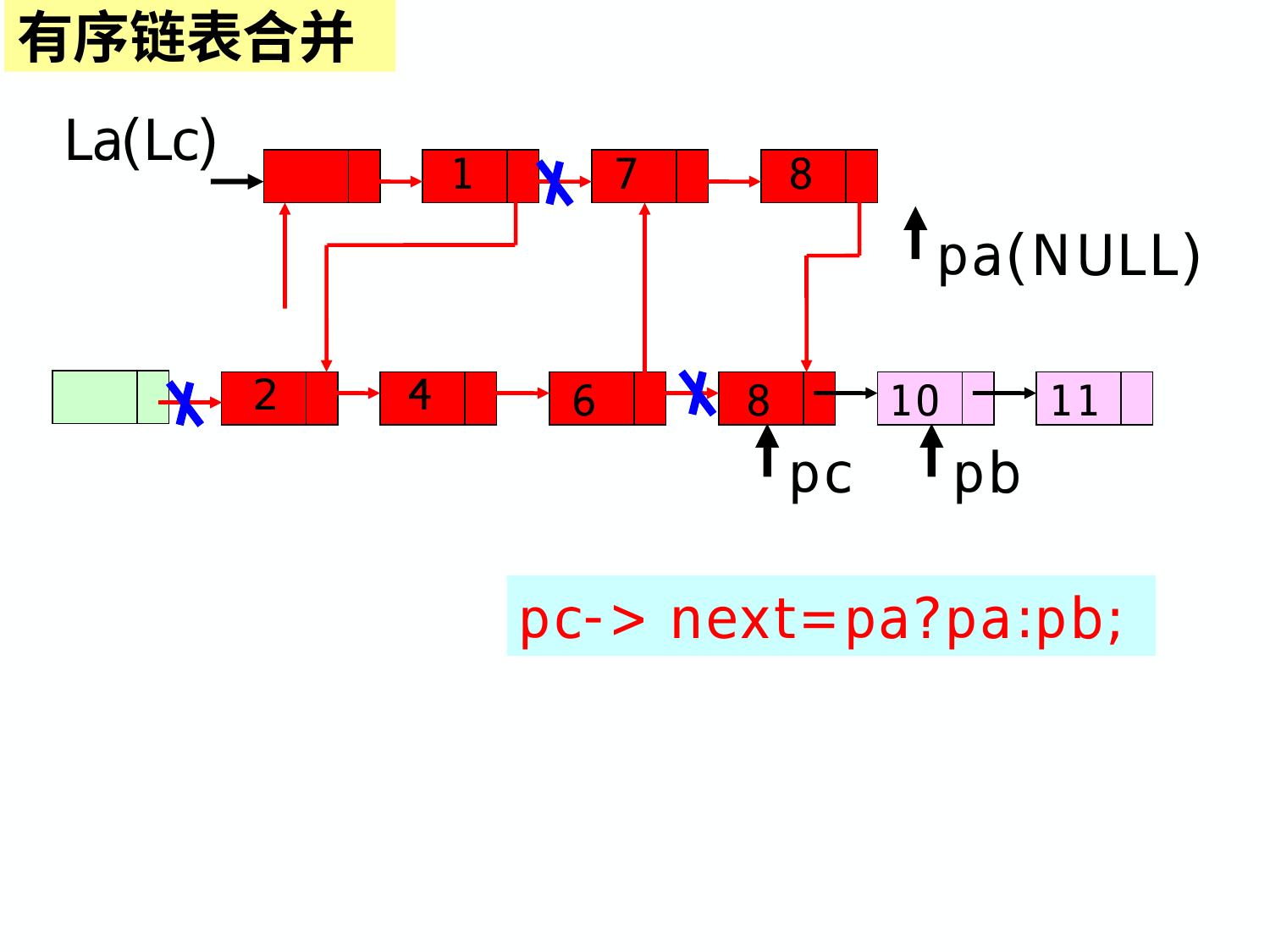

有序链表合并
La(Lc)
1
7
8

pa(NULL)

2
4
6
8
10
11

pc
pb
pc-> next=pa?pa:pb;